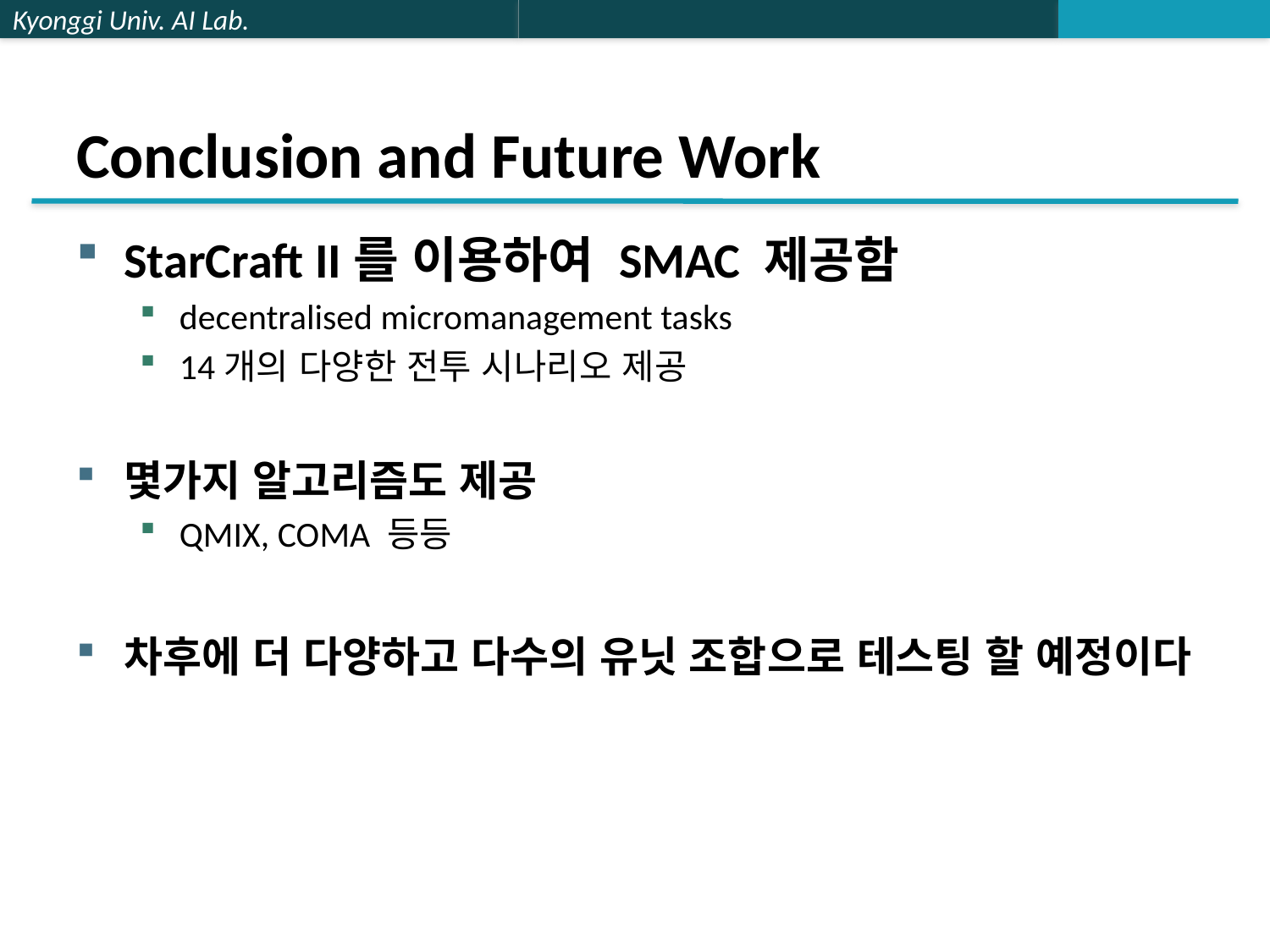

# Conclusion and Future Work
StarCraft II를 이용하여 SMAC 제공함
decentralised micromanagement tasks
14개의 다양한 전투 시나리오 제공

몇가지 알고리즘도 제공
QMIX, COMA 등등

차후에 더 다양하고 다수의 유닛 조합으로 테스팅 할 예정이다